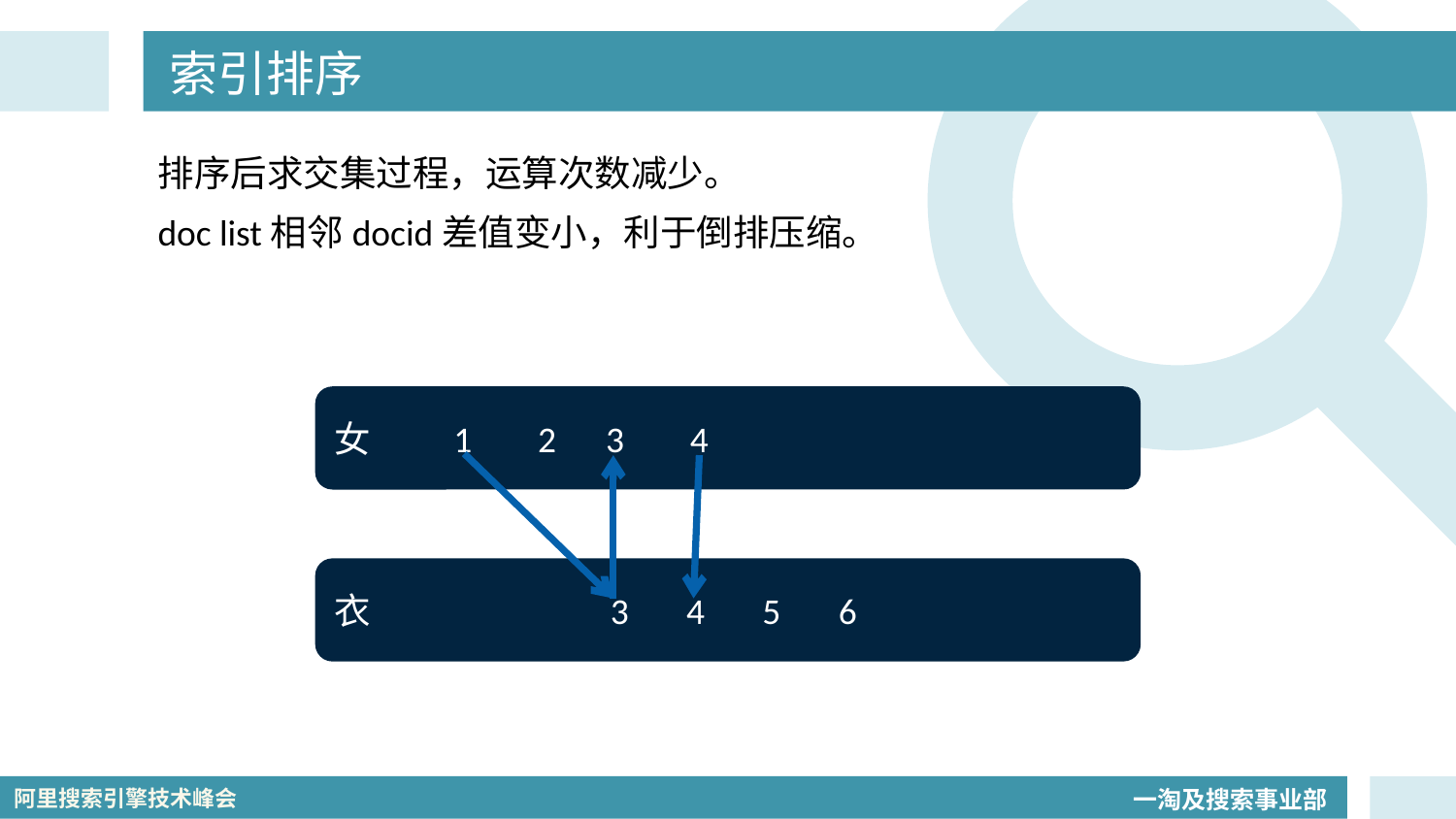

# 索引排序
排序后求交集过程，运算次数减少。
doc list相邻docid差值变小，利于倒排压缩。

女         1        2      3        4
衣                            3       4       5       6